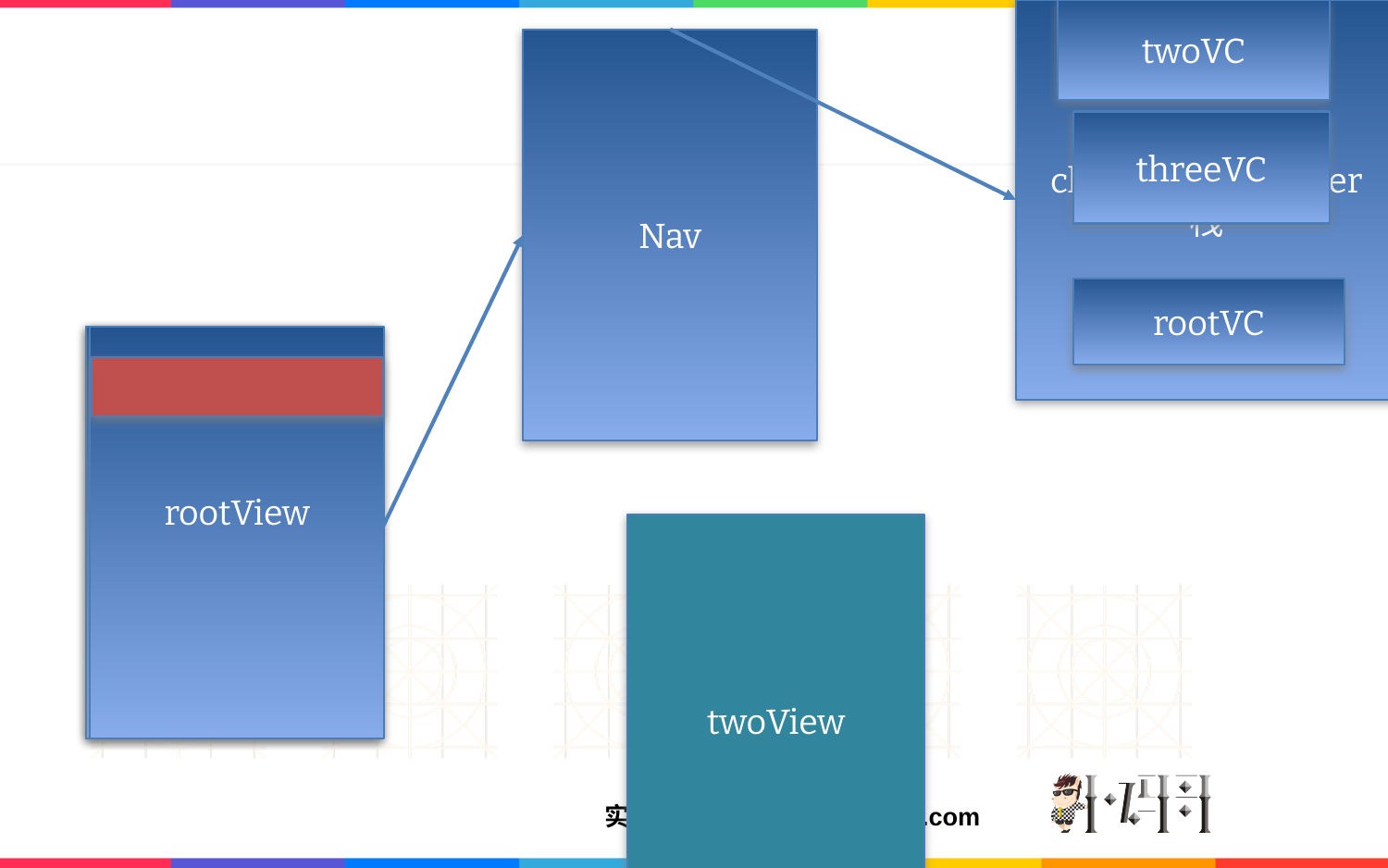

childViewControler
栈
twoVC
Nav
threeVC
rootVC

UIWindow
windowRootVC
rootView

twoView